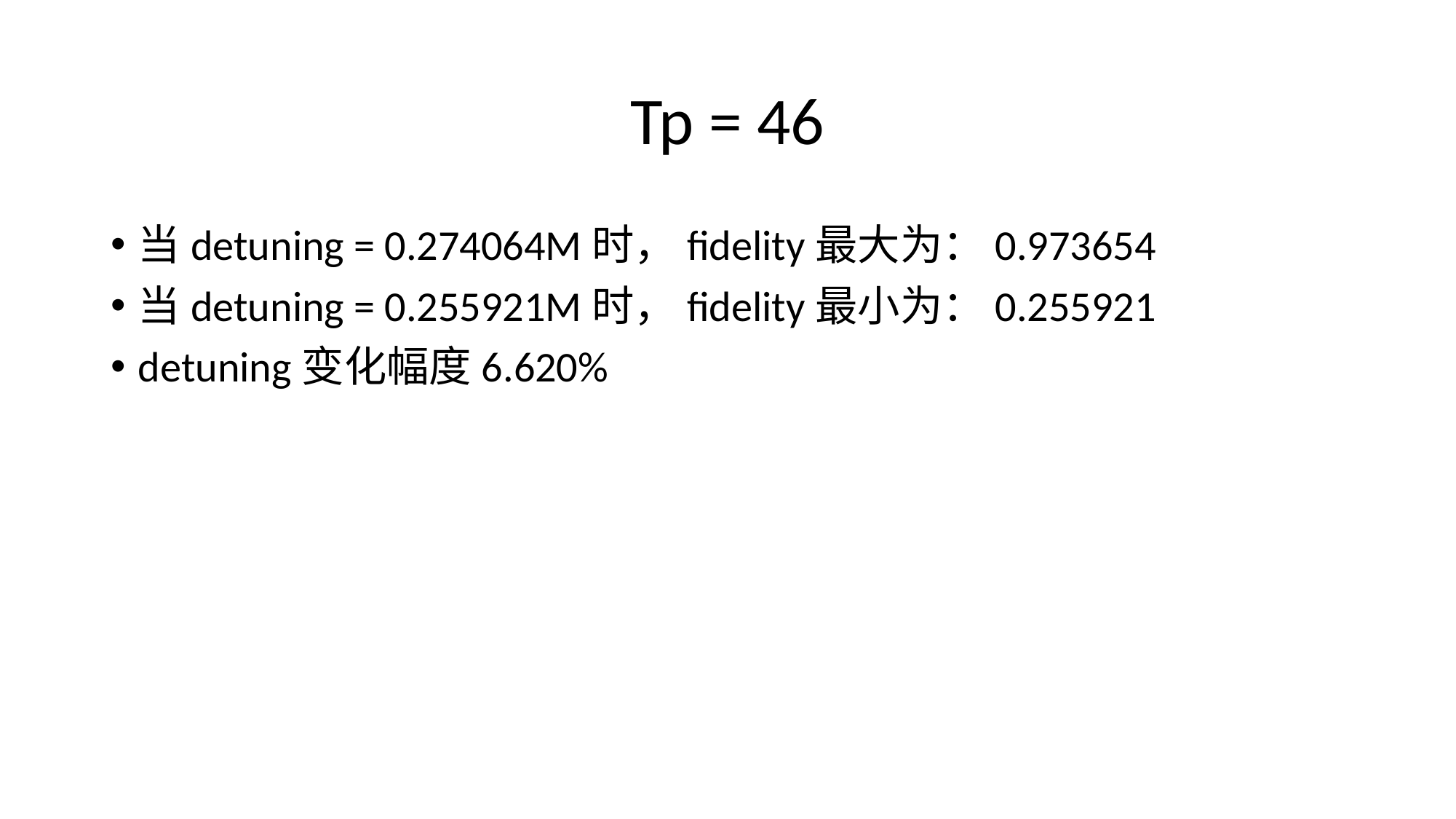

# Tp = 46
当detuning = 0.274064M时，fidelity最大为：0.973654
当detuning = 0.255921M时，fidelity最小为：0.255921
detuning变化幅度6.620%